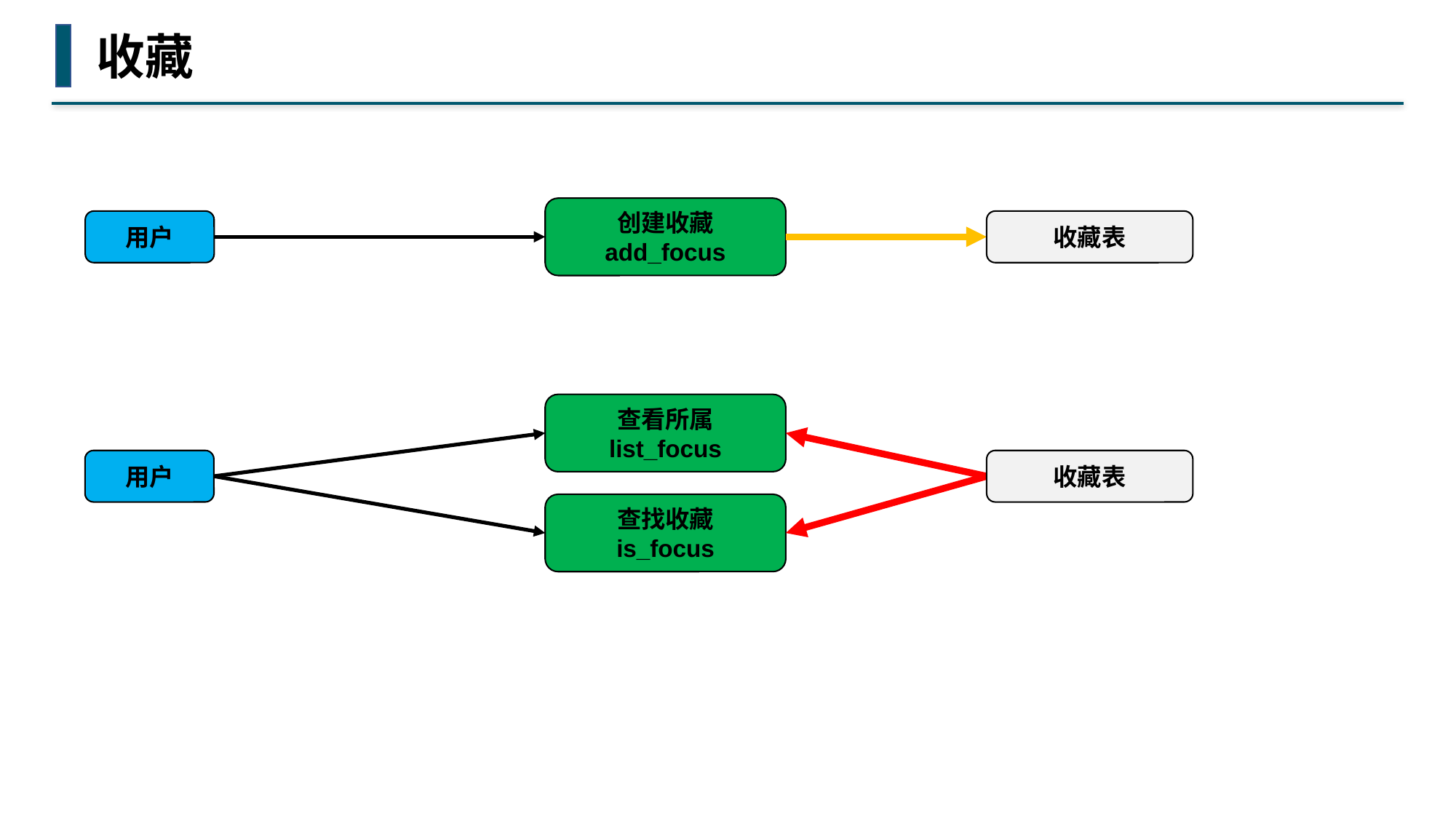

收藏

创建收藏
add_focus
用户
收藏表
查看所属
list_focus
用户
收藏表
查找收藏
is_focus